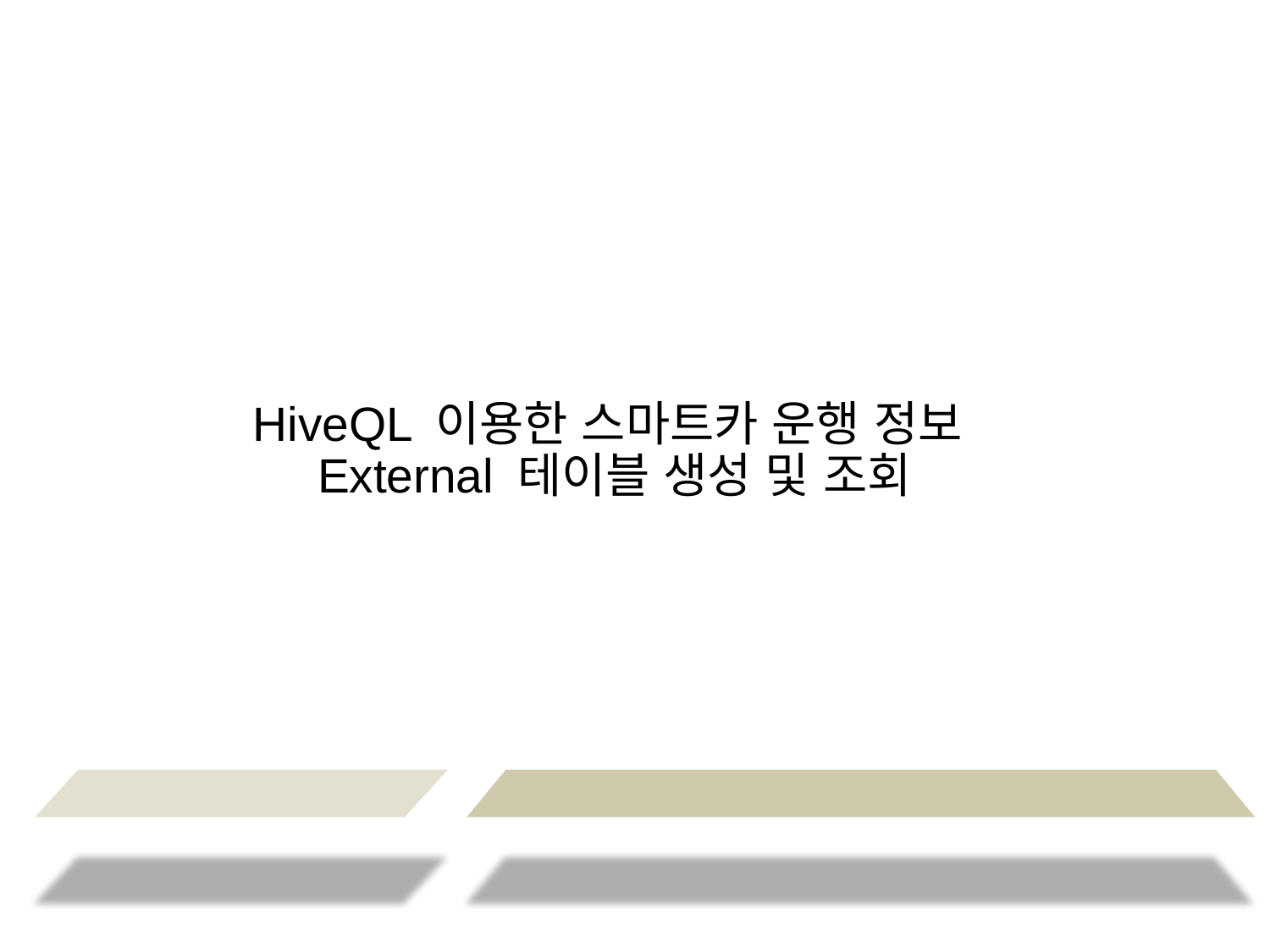

HiveQL 이용한 스마트카 운행 정보
External 테이블 생성 및 조회